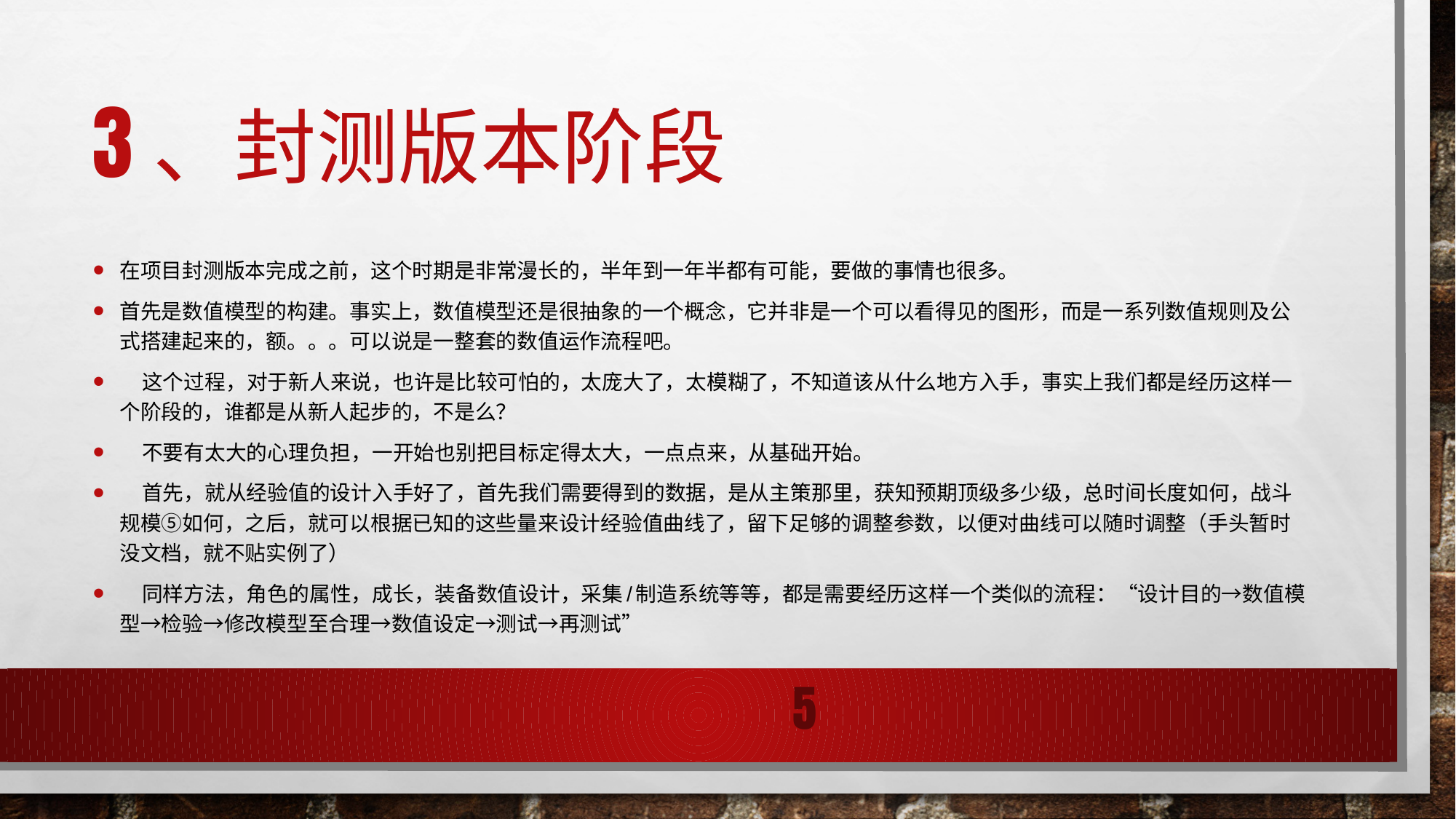

# 3、封测版本阶段
在项目封测版本完成之前，这个时期是非常漫长的，半年到一年半都有可能，要做的事情也很多。
首先是数值模型的构建。事实上，数值模型还是很抽象的一个概念，它并非是一个可以看得见的图形，而是一系列数值规则及公式搭建起来的，额。。。可以说是一整套的数值运作流程吧。
    这个过程，对于新人来说，也许是比较可怕的，太庞大了，太模糊了，不知道该从什么地方入手，事实上我们都是经历这样一个阶段的，谁都是从新人起步的，不是么？
    不要有太大的心理负担，一开始也别把目标定得太大，一点点来，从基础开始。
    首先，就从经验值的设计入手好了，首先我们需要得到的数据，是从主策那里，获知预期顶级多少级，总时间长度如何，战斗规模⑤如何，之后，就可以根据已知的这些量来设计经验值曲线了，留下足够的调整参数，以便对曲线可以随时调整（手头暂时没文档，就不贴实例了）
    同样方法，角色的属性，成长，装备数值设计，采集/制造系统等等，都是需要经历这样一个类似的流程：“设计目的→数值模型→检验→修改模型至合理→数值设定→测试→再测试”
5